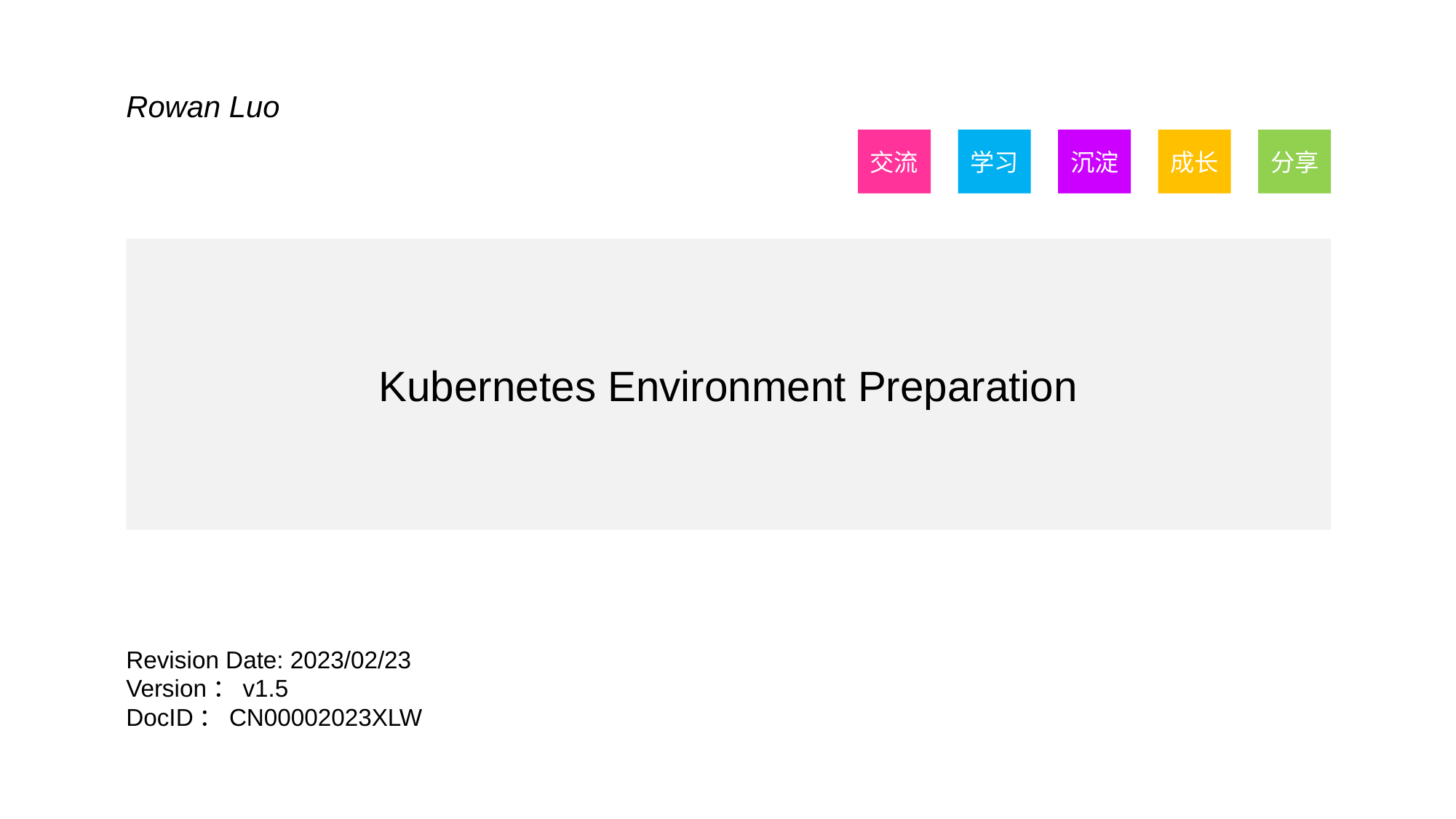

Rowan Luo
分享
沉淀
成长
交流
学习
Kubernetes Environment Preparation
Revision Date: 2023/02/23
Version：v1.5
DocID：CN00002023XLW